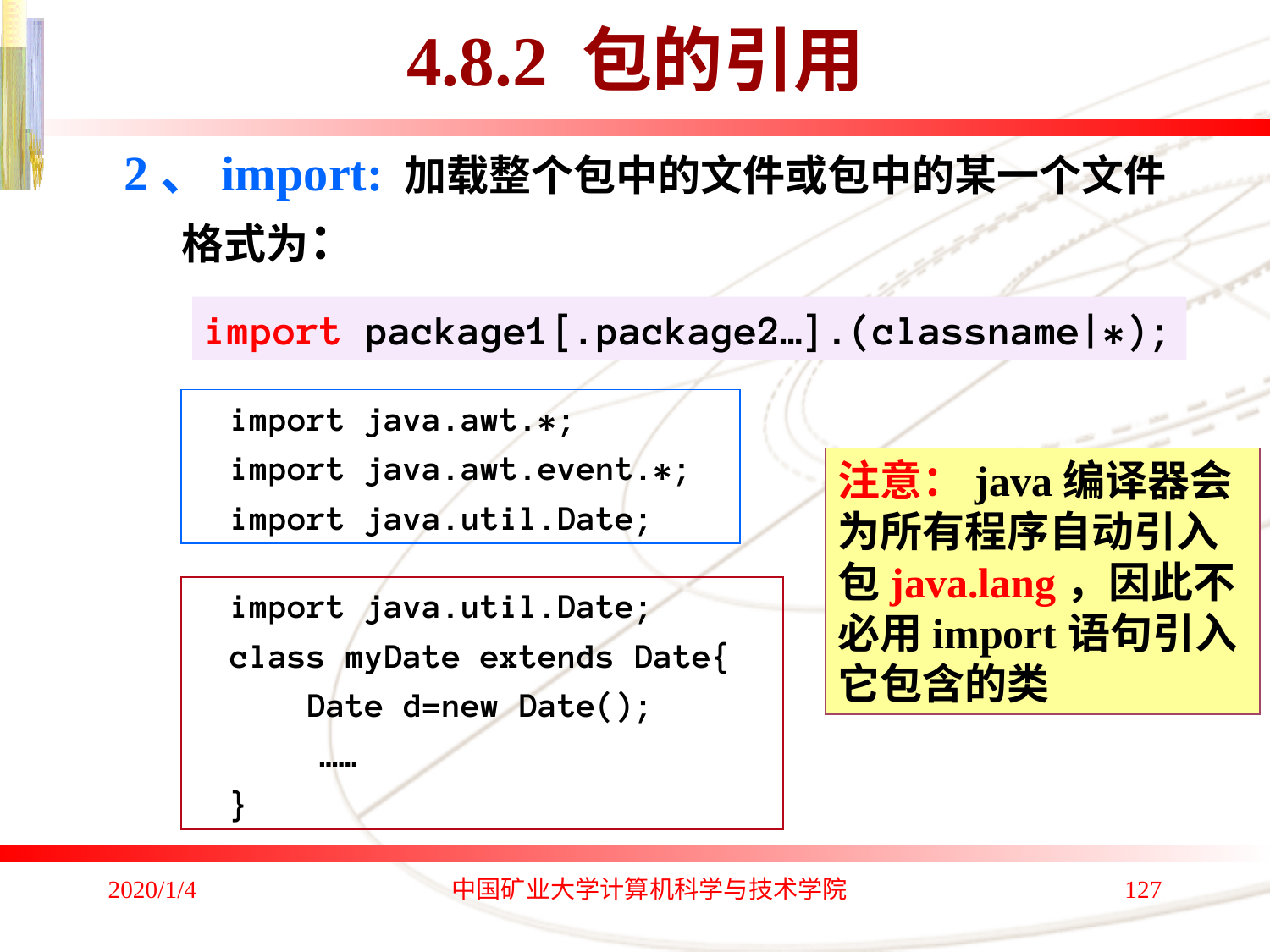

# 4.8.2 包的引用
2、import: 加载整个包中的文件或包中的某一个文件
     格式为：

import package1[.package2…].(classname|*);
import java.awt.*;
import java.awt.event.*;
import java.util.Date;
注意：java编译器会为所有程序自动引入包java.lang，因此不必用import语句引入它包含的类
import java.util.Date;
class myDate extends Date{
    Date d=new Date();
	……
}
2020/1/4
中国矿业大学计算机科学与技术学院
127